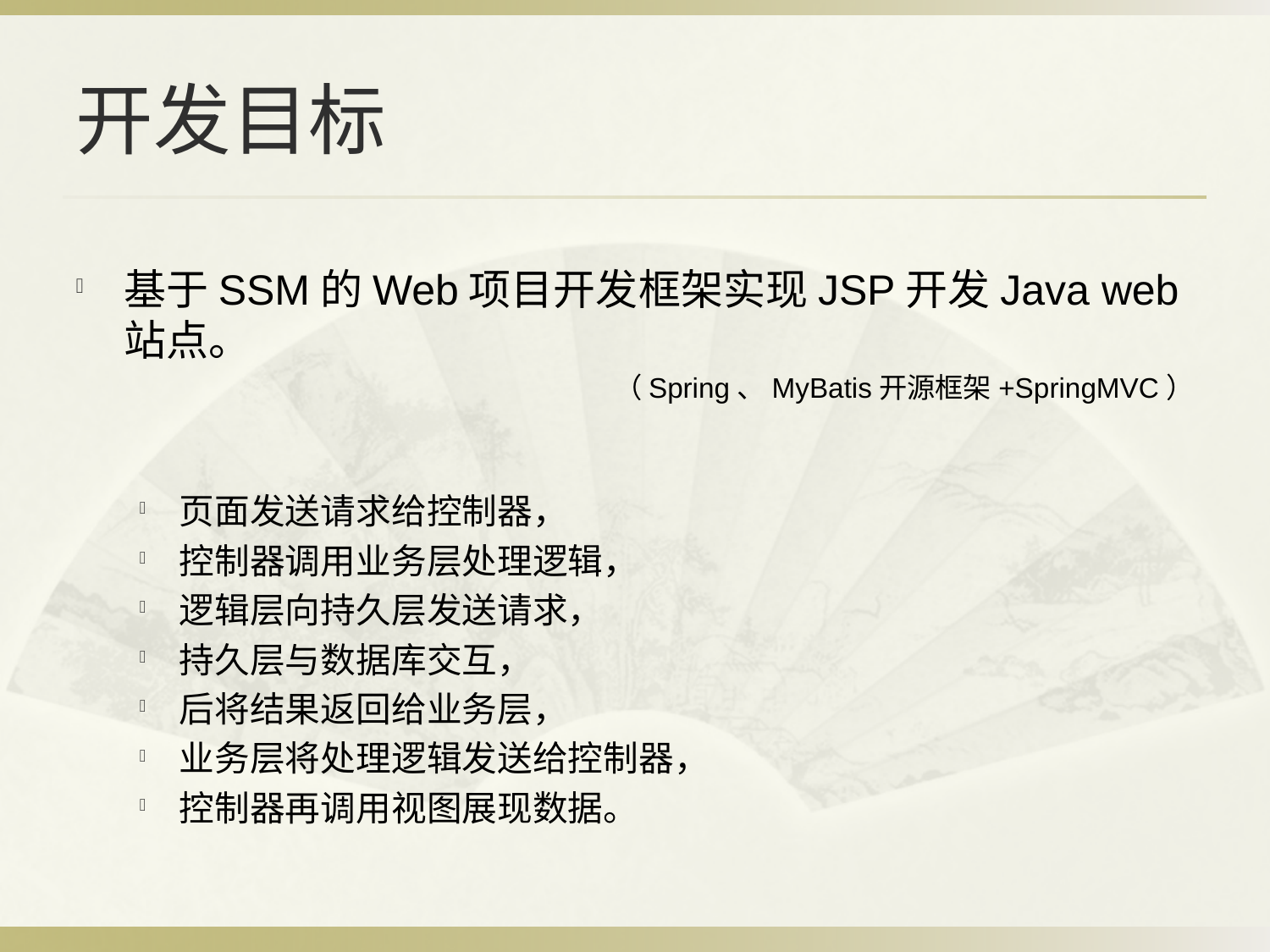

# 开发目标
基于SSM的Web项目开发框架实现JSP开发Java web 站点。
（Spring、MyBatis开源框架+SpringMVC）

页面发送请求给控制器，
控制器调用业务层处理逻辑，
逻辑层向持久层发送请求，
持久层与数据库交互，
后将结果返回给业务层，
业务层将处理逻辑发送给控制器，
控制器再调用视图展现数据。